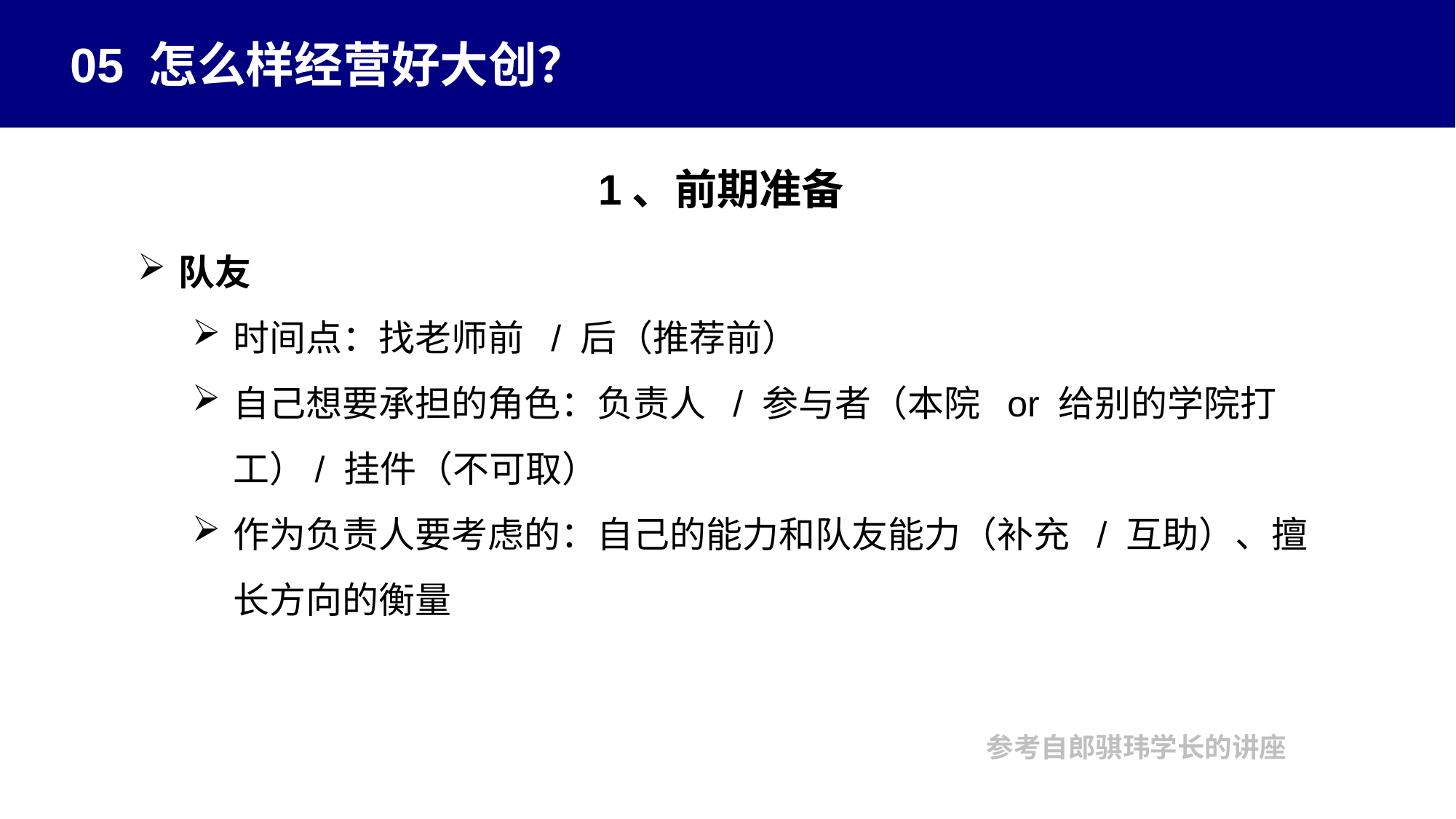

05 怎么样经营好大创？
1、前期准备
队友
时间点：找老师前 / 后（推荐前）
自己想要承担的角色：负责人 / 参与者（本院 or 给别的学院打工）/ 挂件（不可取）
作为负责人要考虑的：自己的能力和队友能力（补充 / 互助）、擅长方向的衡量
参考自郎骐玮学长的讲座
18